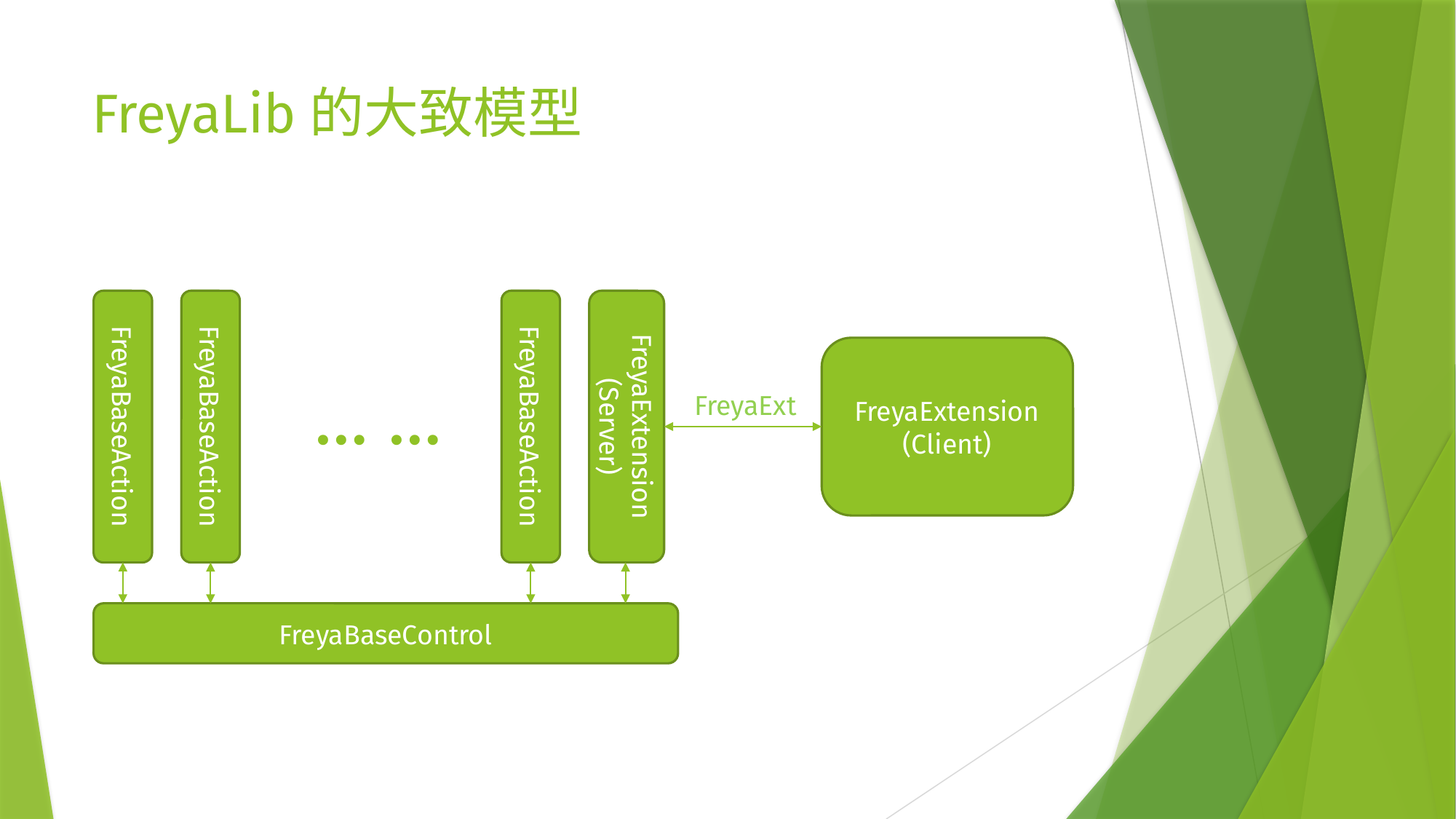

# FreyaLib的大致模型
FreyaExtension
(Server)
FreyaBaseAction
FreyaBaseAction
FreyaBaseAction
FreyaExtension
(Client)
FreyaExt
… …
FreyaBaseControl